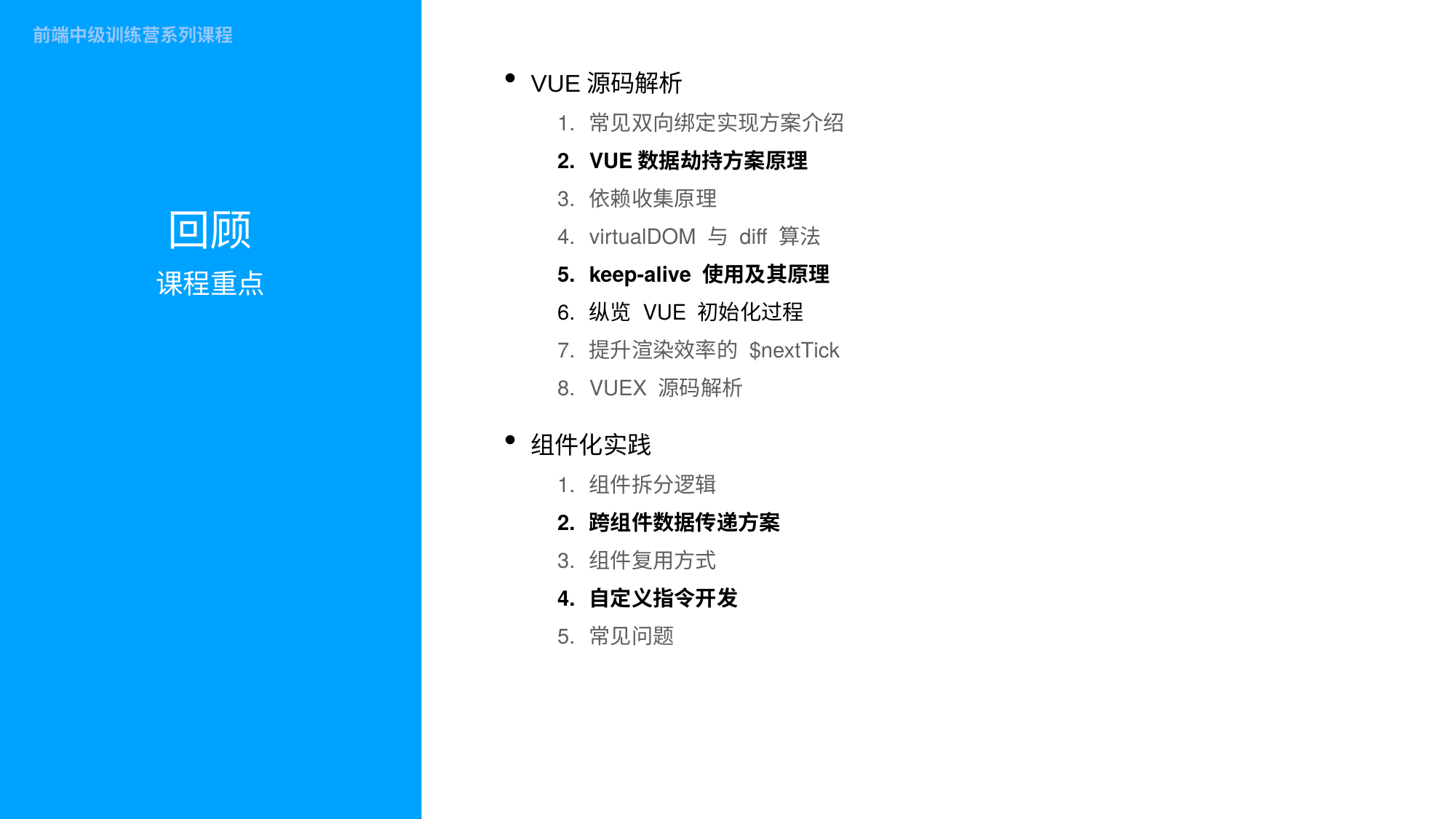

VUE源码解析
常见双向绑定实现方案介绍
VUE数据劫持方案原理
依赖收集原理
virtualDOM 与 diff 算法
keep-alive 使用及其原理
纵览 VUE 初始化过程
提升渲染效率的 $nextTick
VUEX 源码解析

组件化实践
组件拆分逻辑
跨组件数据传递方案
组件复用方式
自定义指令开发
常见问题
# 回顾
课程重点